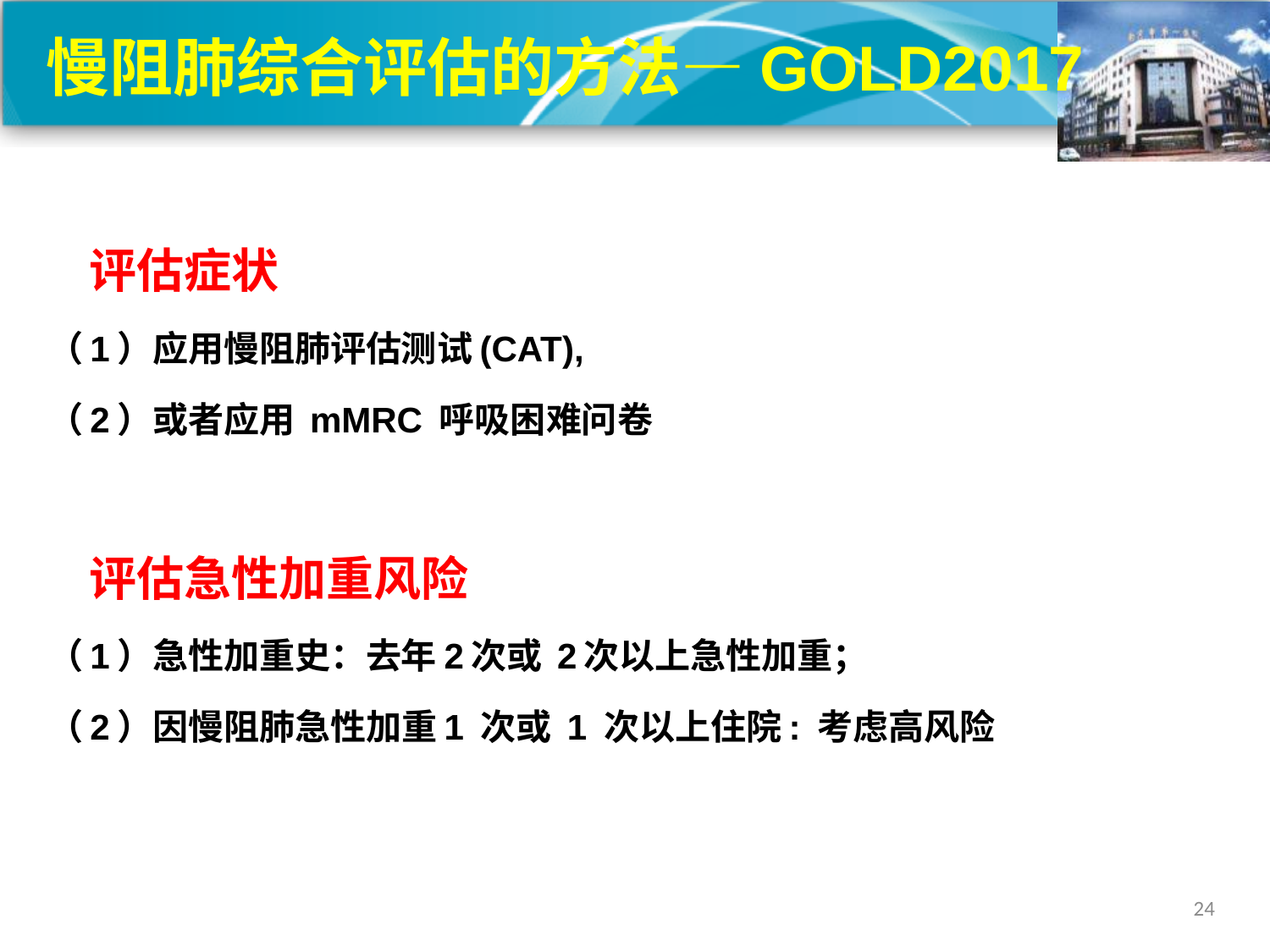

# 慢阻肺综合评估的方法—GOLD2017
   评估症状
（1）应用慢阻肺评估测试(CAT),
（2）或者应用 mMRC 呼吸困难问卷

   评估急性加重风险
（1）急性加重史：去年2次或 2次以上急性加重；
（2）因慢阻肺急性加重1 次或 1 次以上住院: 考虑高风险
24